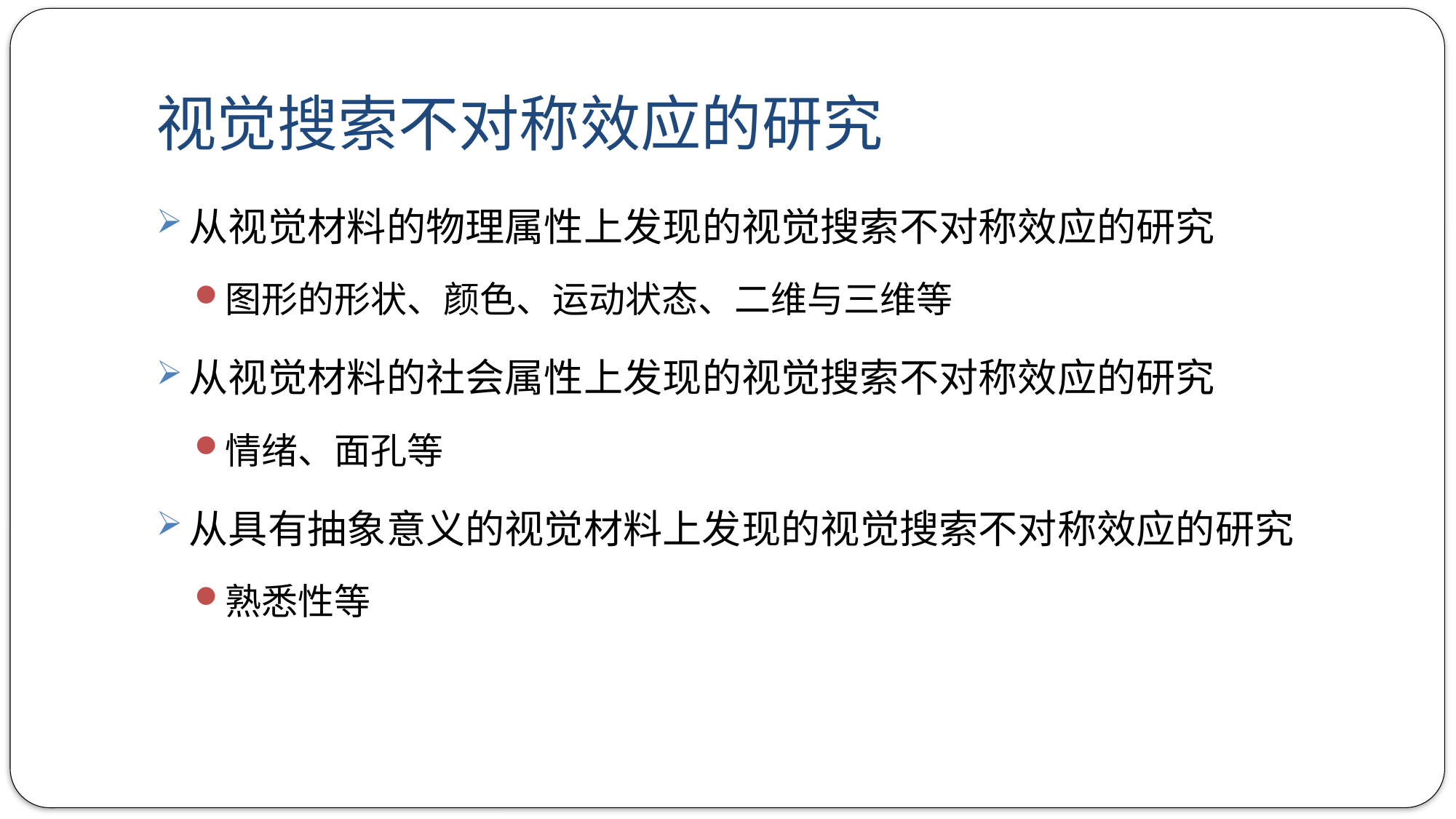

# 视觉搜索不对称效应的研究
从视觉材料的物理属性上发现的视觉搜索不对称效应的研究
图形的形状、颜色、运动状态、二维与三维等
从视觉材料的社会属性上发现的视觉搜索不对称效应的研究
情绪、面孔等
从具有抽象意义的视觉材料上发现的视觉搜索不对称效应的研究
熟悉性等